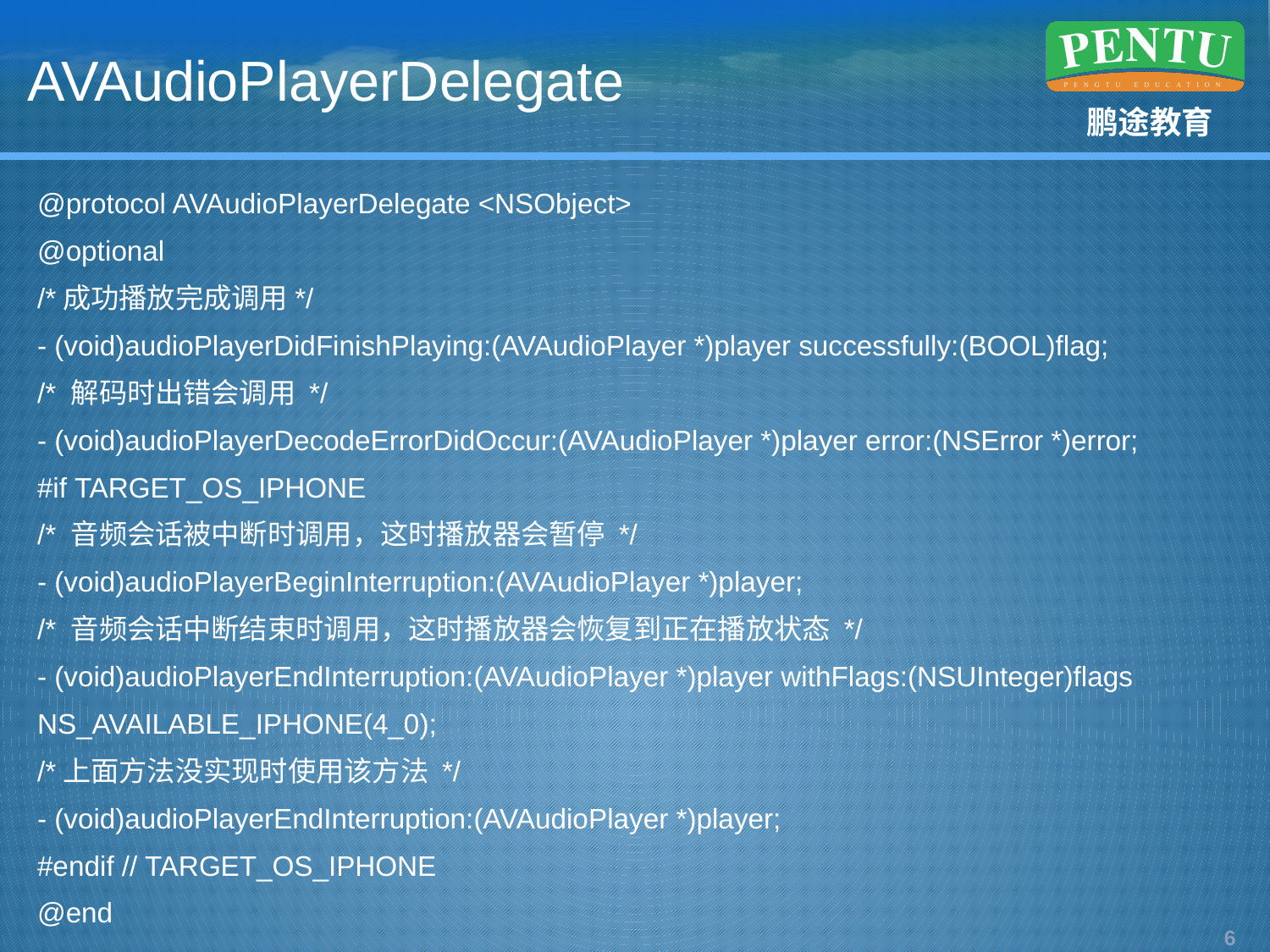

# AVAudioPlayerDelegate
@protocol AVAudioPlayerDelegate <NSObject>
@optional
/*成功播放完成调用*/
- (void)audioPlayerDidFinishPlaying:(AVAudioPlayer *)player successfully:(BOOL)flag;
/* 解码时出错会调用 */
- (void)audioPlayerDecodeErrorDidOccur:(AVAudioPlayer *)player error:(NSError *)error;
#if TARGET_OS_IPHONE
/* 音频会话被中断时调用，这时播放器会暂停 */
- (void)audioPlayerBeginInterruption:(AVAudioPlayer *)player;
/* 音频会话中断结束时调用，这时播放器会恢复到正在播放状态 */
- (void)audioPlayerEndInterruption:(AVAudioPlayer *)player withFlags:(NSUInteger)flags NS_AVAILABLE_IPHONE(4_0);
/*上面方法没实现时使用该方法 */
- (void)audioPlayerEndInterruption:(AVAudioPlayer *)player;
#endif // TARGET_OS_IPHONE
@end
6